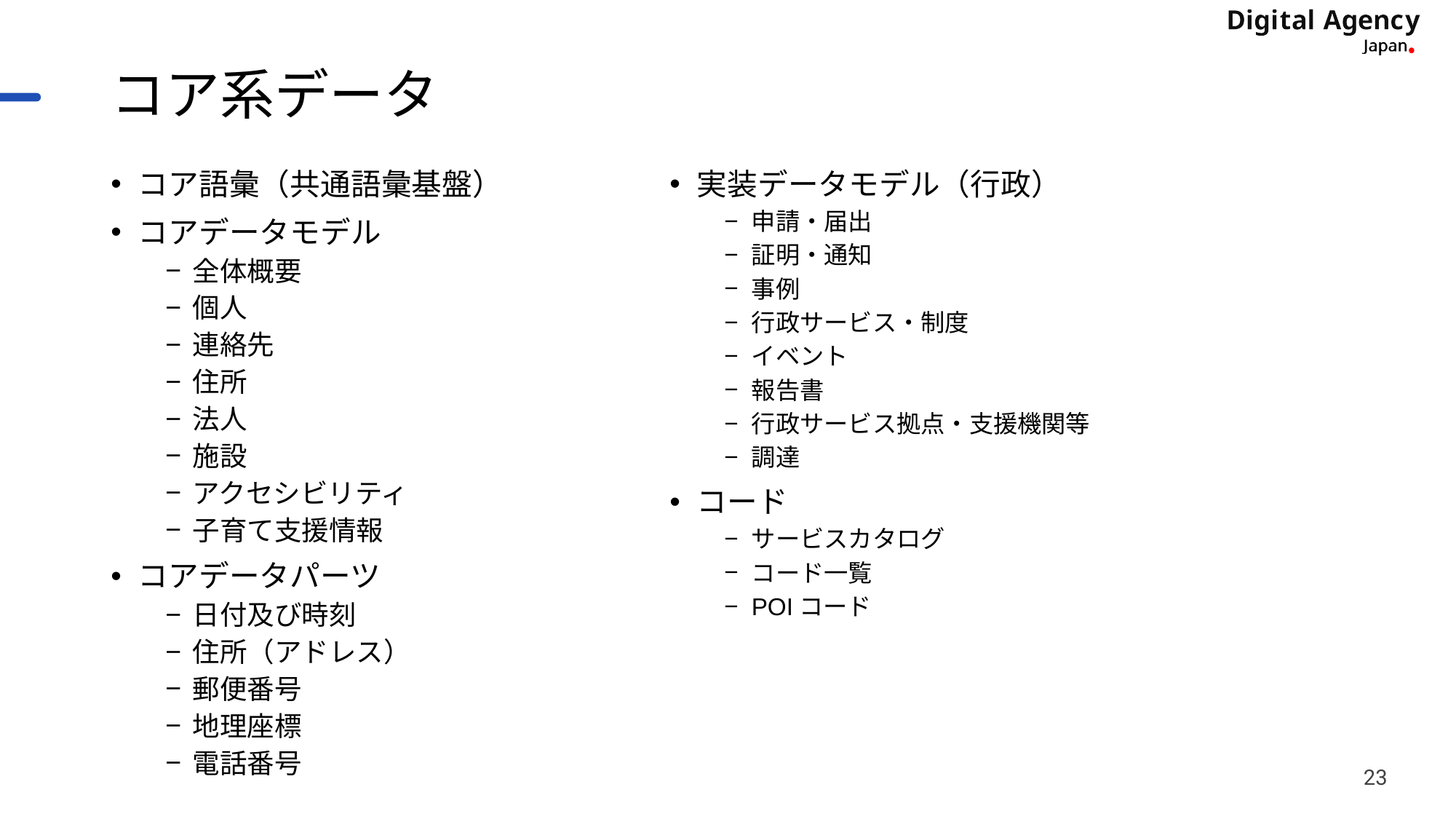

# コア系データ
コア語彙（共通語彙基盤）
コアデータモデル
全体概要
個人
連絡先
住所
法人
施設
アクセシビリティ
子育て支援情報
コアデータパーツ
日付及び時刻
住所（アドレス）
郵便番号
地理座標
電話番号
実装データモデル（行政）
申請・届出
証明・通知
事例
行政サービス・制度
イベント
報告書
行政サービス拠点・支援機関等
調達
コード
サービスカタログ
コード一覧
POIコード
23